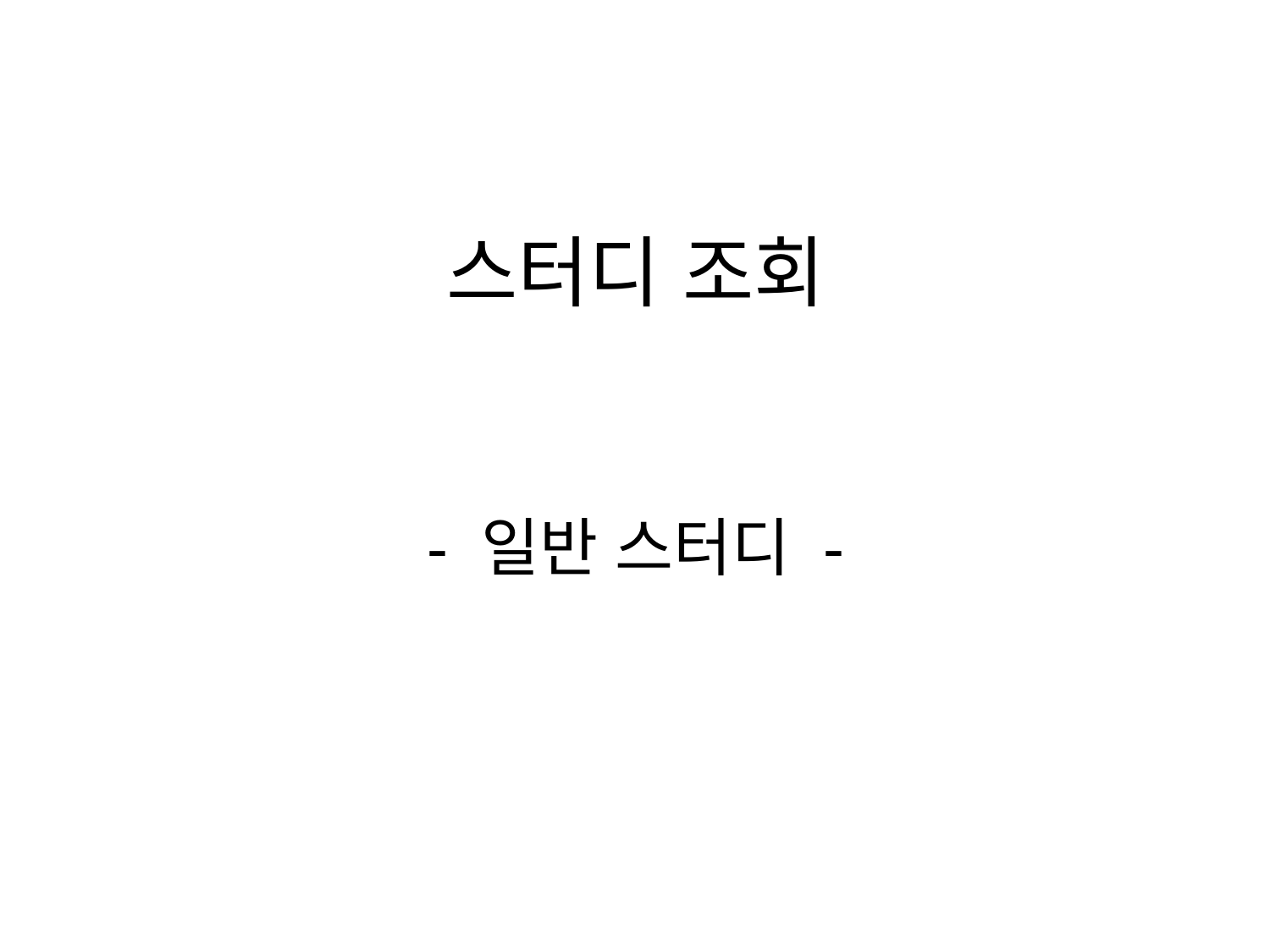

# 스터디 조회
- 일반 스터디 -